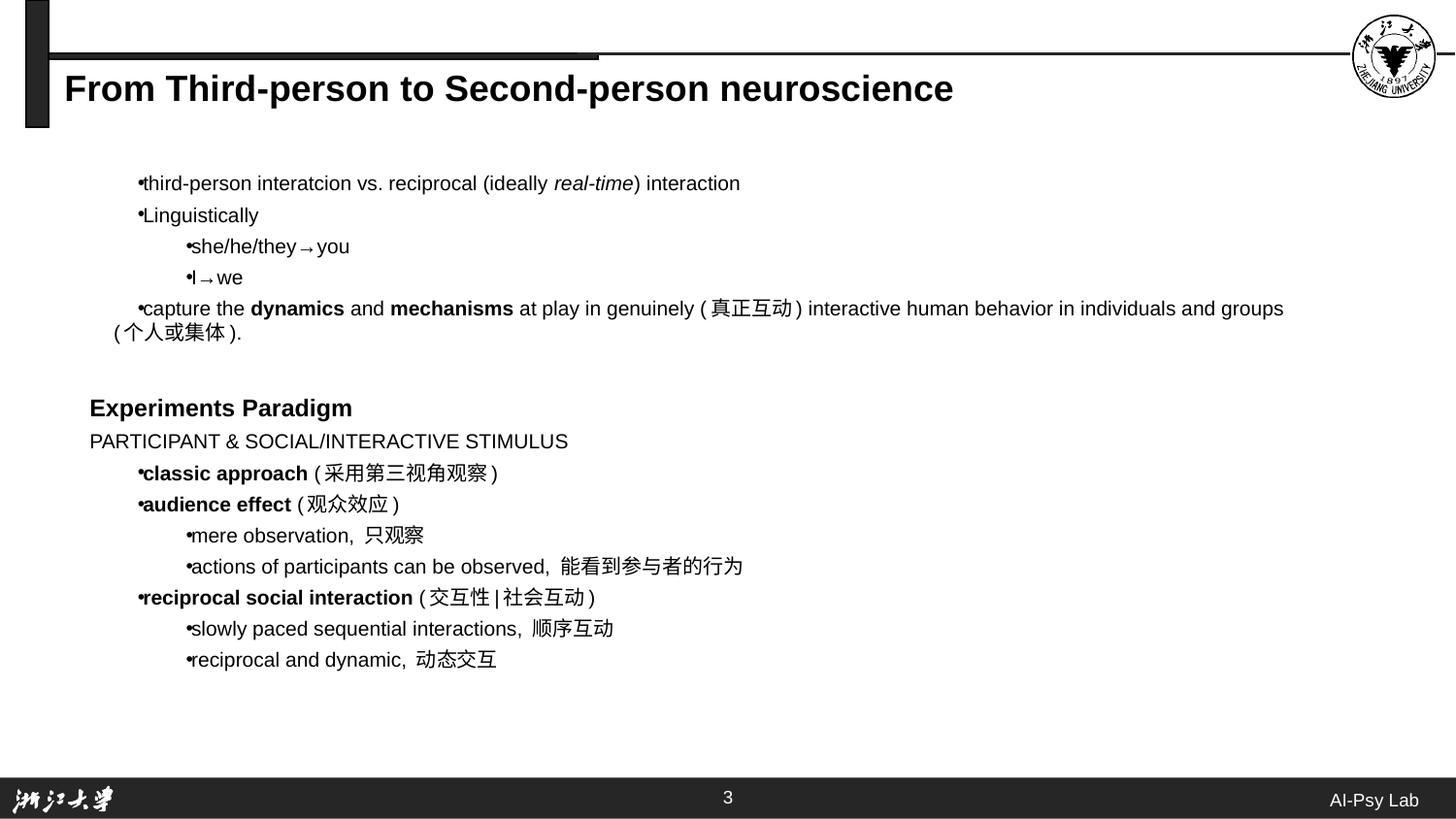

# From Third-person to Second-person neuroscience
third-person interatcion vs. reciprocal (ideally real-time) interaction
Linguistically
she/he/they→you
I→we
capture the dynamics and mechanisms at play in genuinely (真正互动) interactive human behavior in individuals and groups (个人或集体).
Experiments Paradigm
PARTICIPANT & SOCIAL/INTERACTIVE STIMULUS
classic approach (采用第三视角观察)
audience effect (观众效应)
mere observation, 只观察
actions of participants can be observed, 能看到参与者的行为
reciprocal social interaction (交互性|社会互动)
slowly paced sequential interactions, 顺序互动
reciprocal and dynamic, 动态交互
3